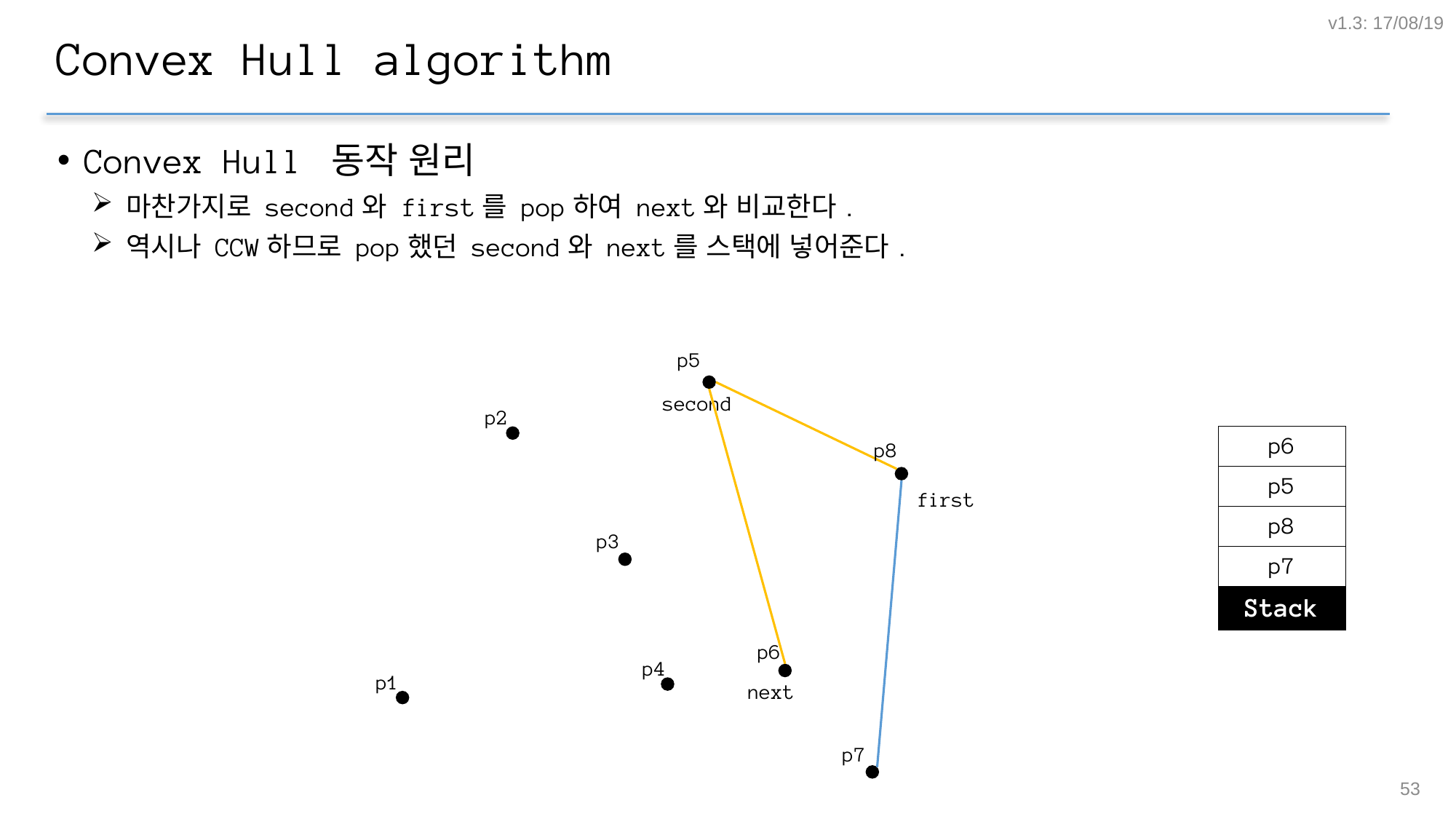

v1.3: 17/08/19
# Convex Hull algorithm
Convex Hull 동작 원리
마찬가지로 second와 first를 pop하여 next와 비교한다.
역시나 CCW하므로 pop했던 second와 next를 스택에 넣어준다.
p5

second
p2

| p6 |
| --- |
| p5 |
| p8 |
| p7 |
| Stack |
p8

first
p3

p6
p4
p1

next

p7

53